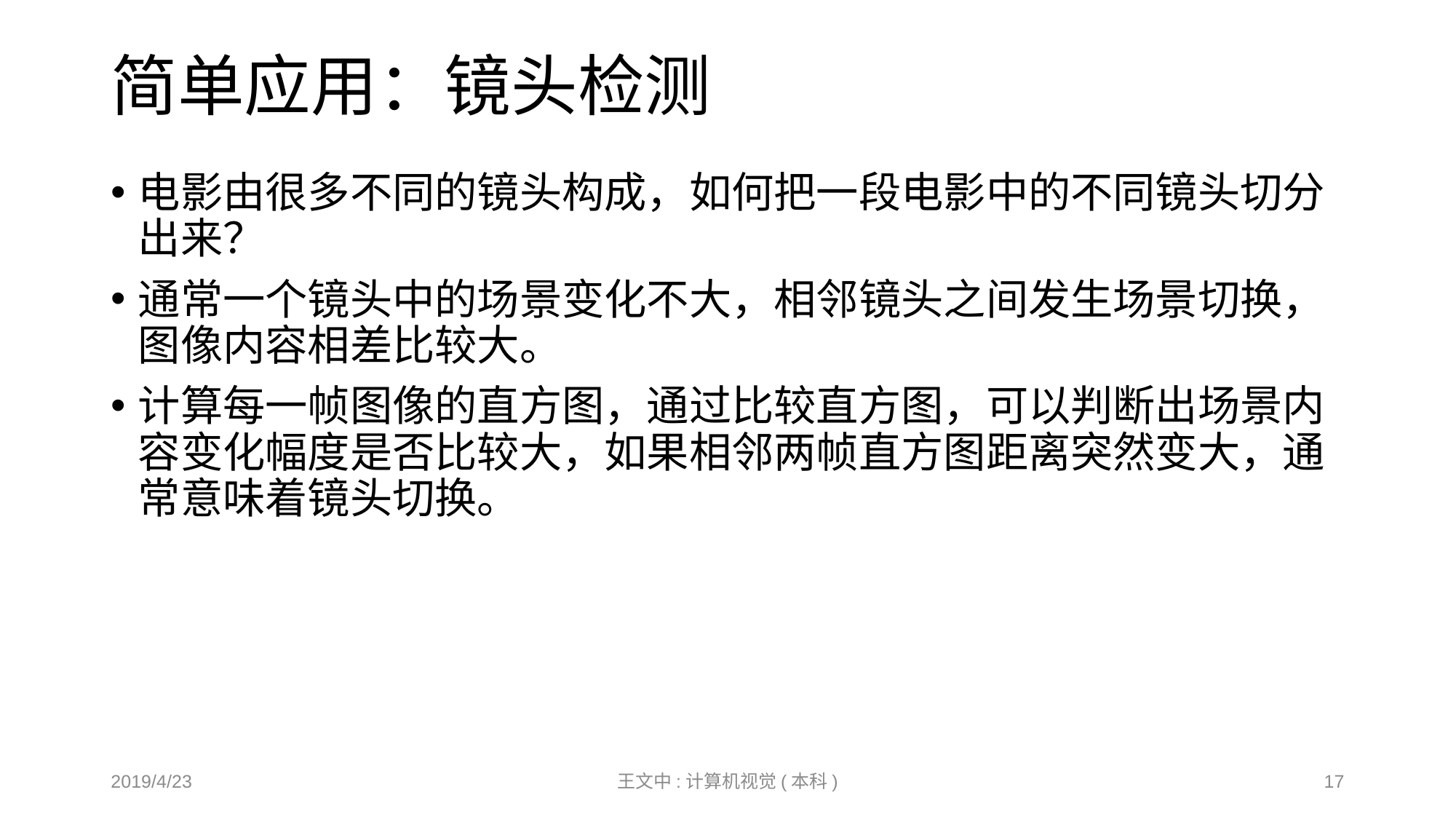

# 简单应用：镜头检测
电影由很多不同的镜头构成，如何把一段电影中的不同镜头切分出来？
通常一个镜头中的场景变化不大，相邻镜头之间发生场景切换，图像内容相差比较大。
计算每一帧图像的直方图，通过比较直方图，可以判断出场景内容变化幅度是否比较大，如果相邻两帧直方图距离突然变大，通常意味着镜头切换。
2019/4/23
王文中:计算机视觉(本科)
17